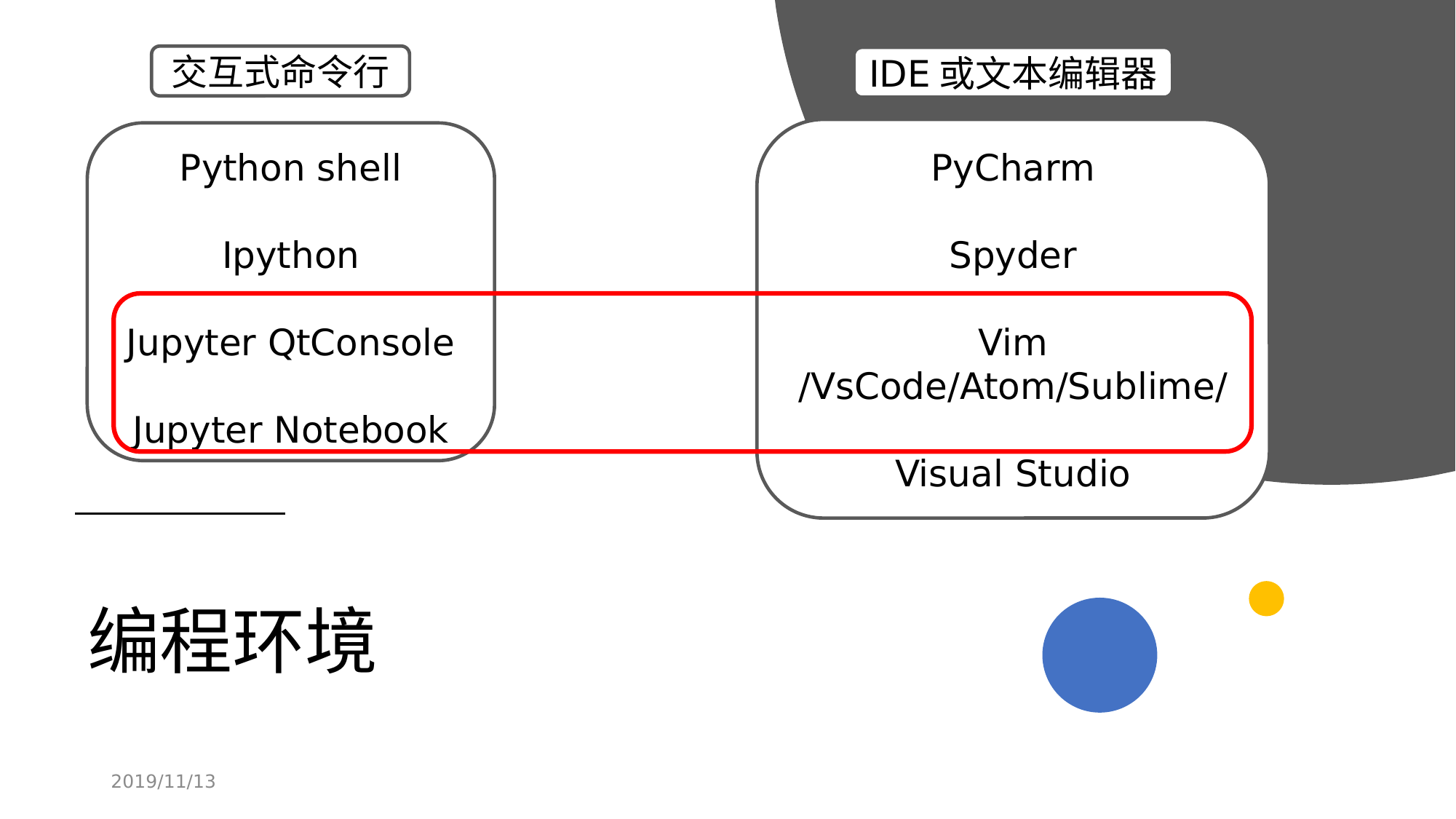

交互式命令行
IDE或文本编辑器
PyCharm

Spyder

Vim
/VsCode/Atom/Sublime/

Visual Studio
Python shell

Ipython

Jupyter QtConsole

Jupyter Notebook

# 编程环境

2019/11/13
高级算法语言和程序设计
5